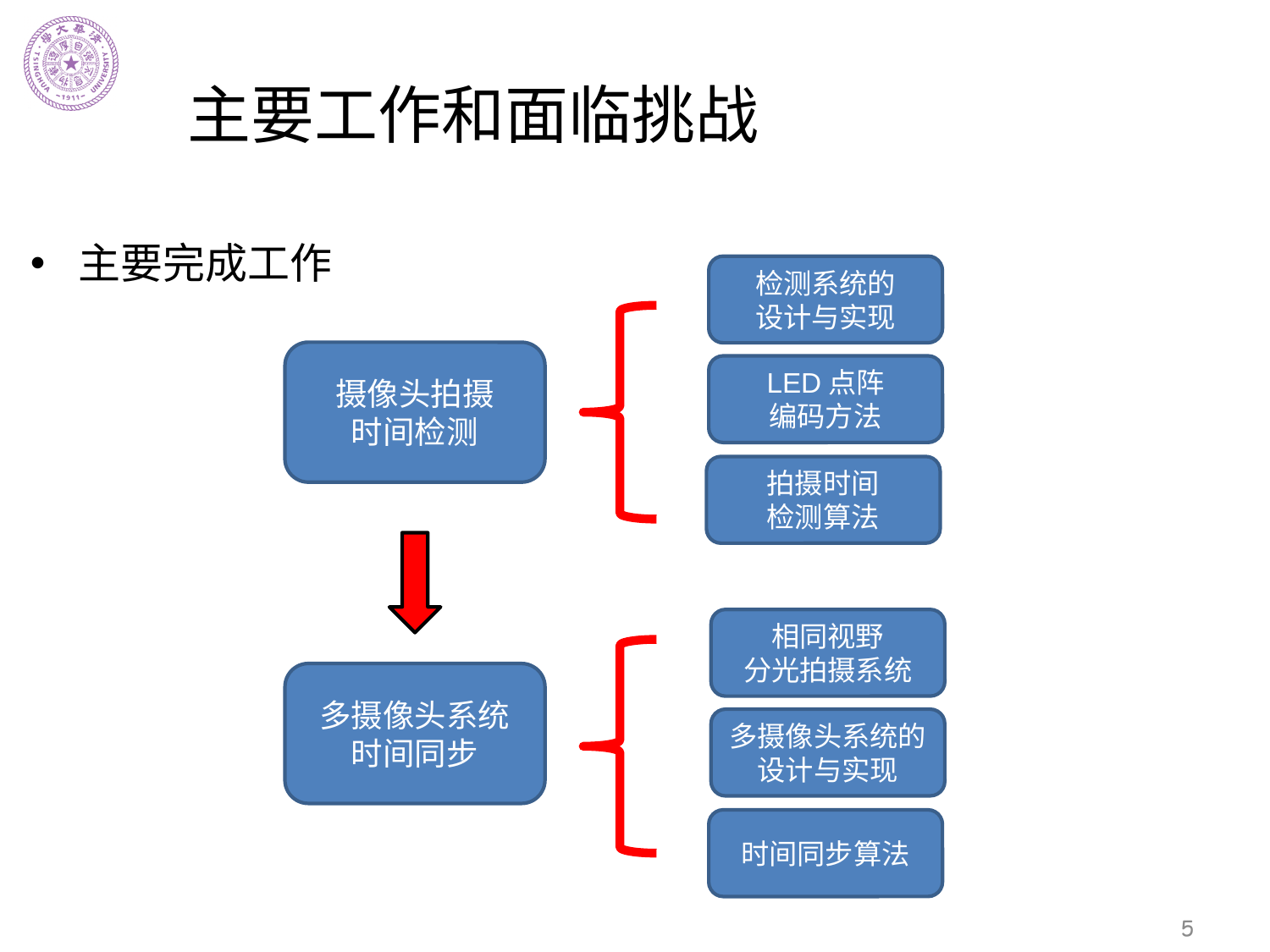

主要工作和面临挑战
主要完成工作
检测系统的
设计与实现

摄像头拍摄
时间检测
LED点阵
编码方法
拍摄时间
检测算法

相同视野
分光拍摄系统

多摄像头系统
时间同步
多摄像头系统的
设计与实现
时间同步算法
5